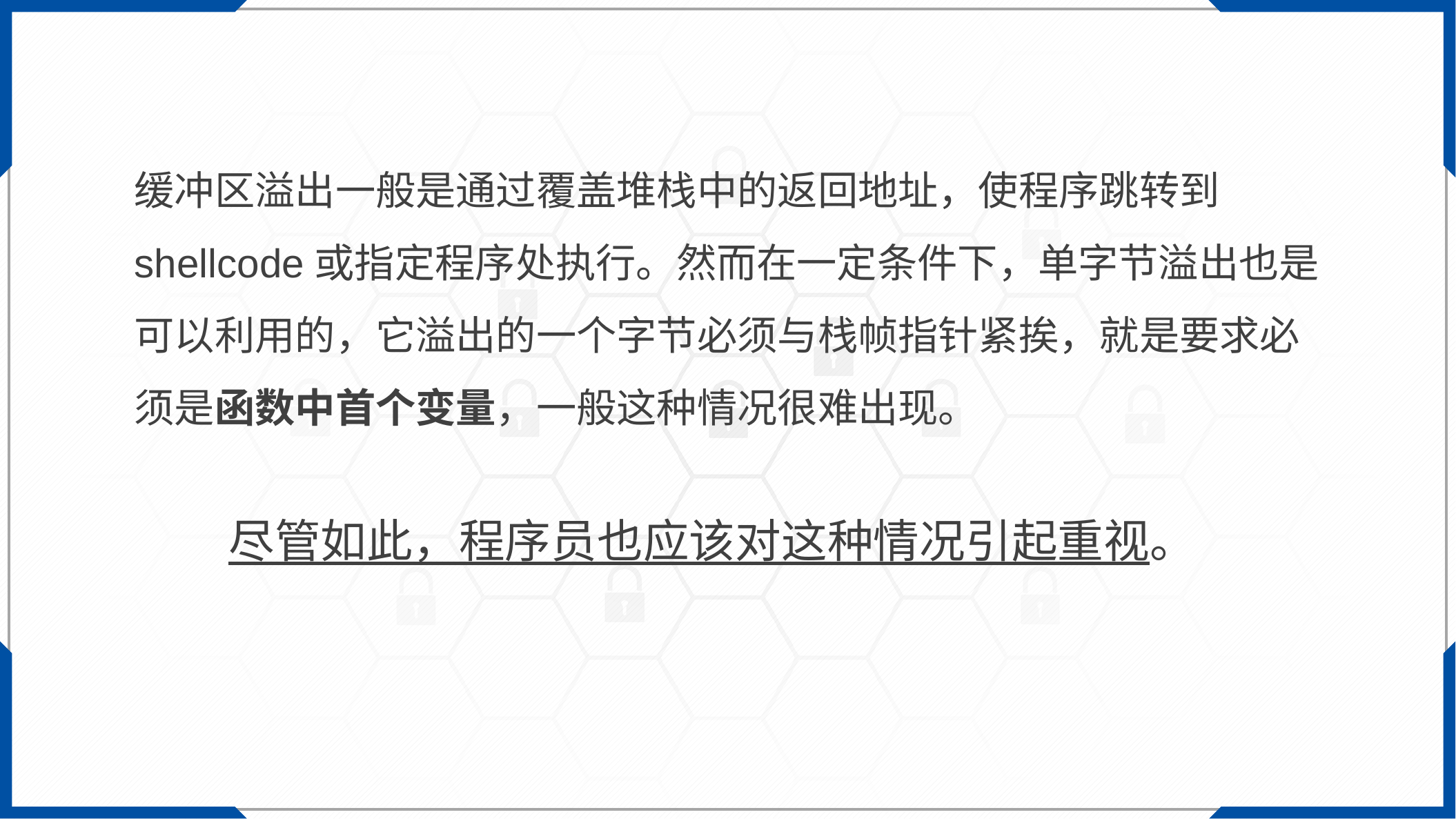

缓冲区溢出一般是通过覆盖堆栈中的返回地址，使程序跳转到shellcode或指定程序处执行。然而在一定条件下，单字节溢出也是可以利用的，它溢出的一个字节必须与栈帧指针紧挨，就是要求必须是函数中首个变量，一般这种情况很难出现。
尽管如此，程序员也应该对这种情况引起重视。